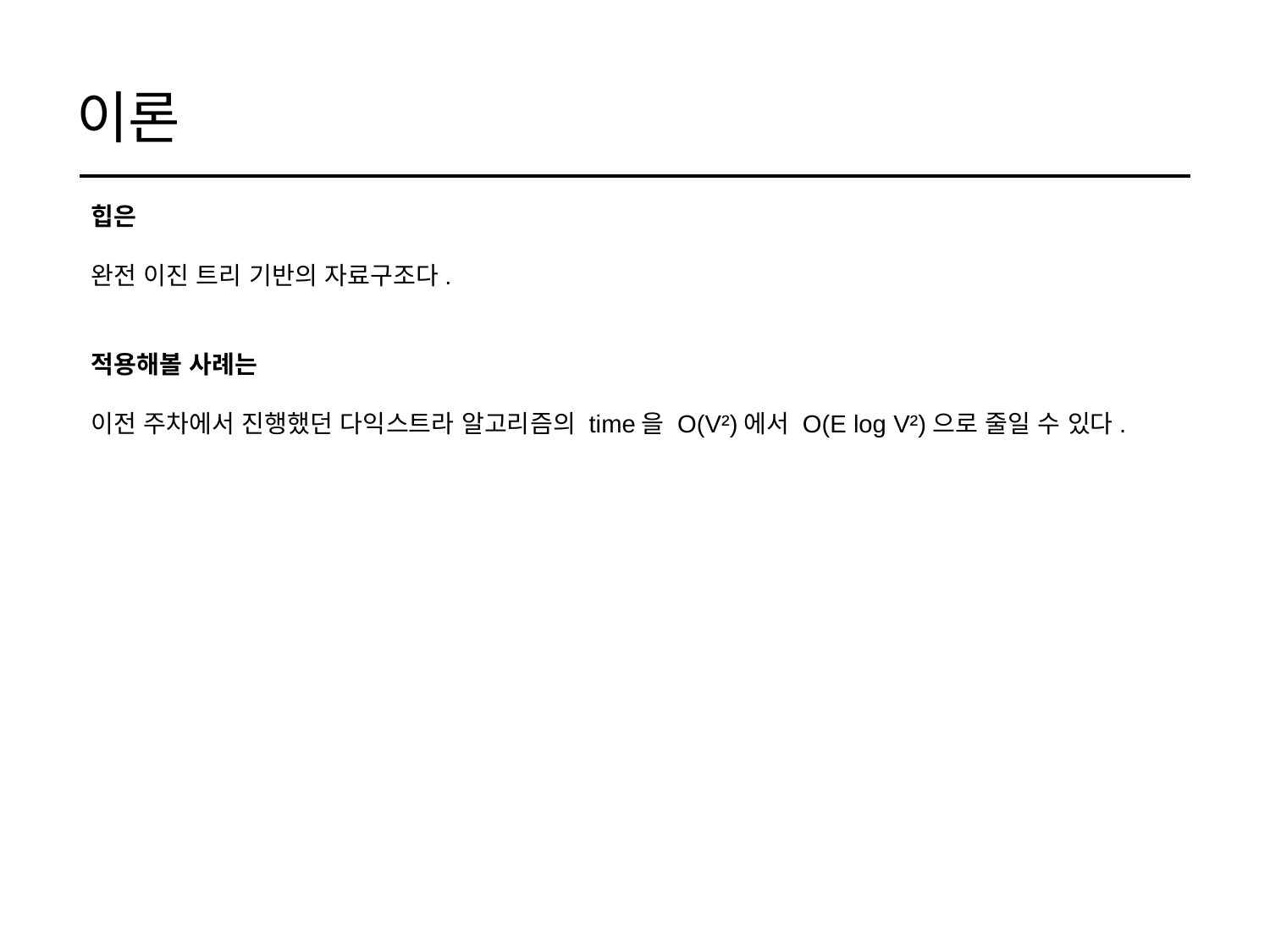

# 이론
힙은
완전 이진 트리 기반의 자료구조다.
적용해볼 사례는
이전 주차에서 진행했던 다익스트라 알고리즘의 time을 O(V²)에서 O(E log V²)으로 줄일 수 있다.